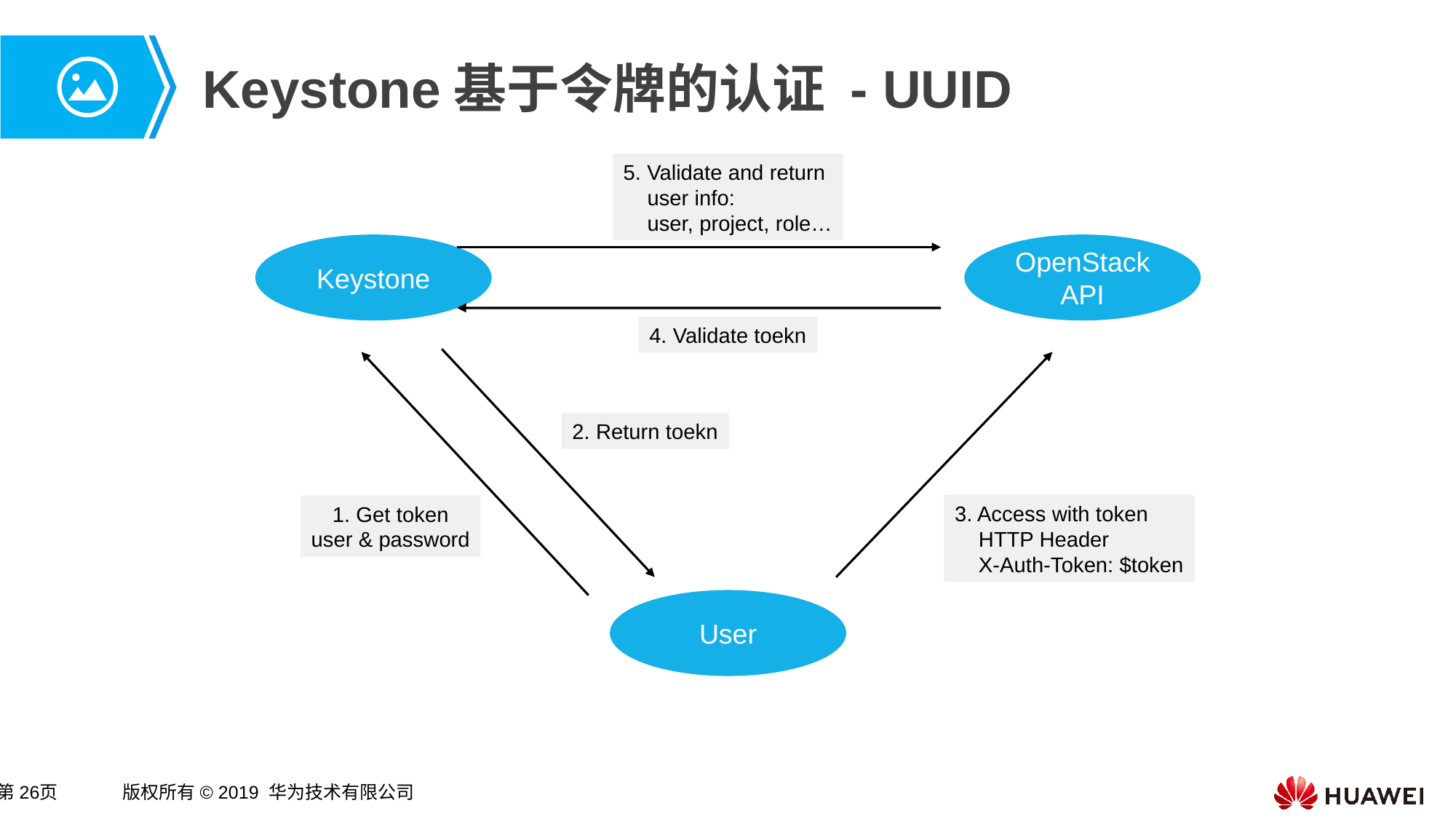

# Keystone基于令牌的认证 - UUID
5. Validate and return
    user info:
    user, project, role…
Keystone
OpenStack API
4. Validate toekn
2. Return toekn
3. Access with token
    HTTP Header
    X-Auth-Token: $token
1. Get token
user & password
User